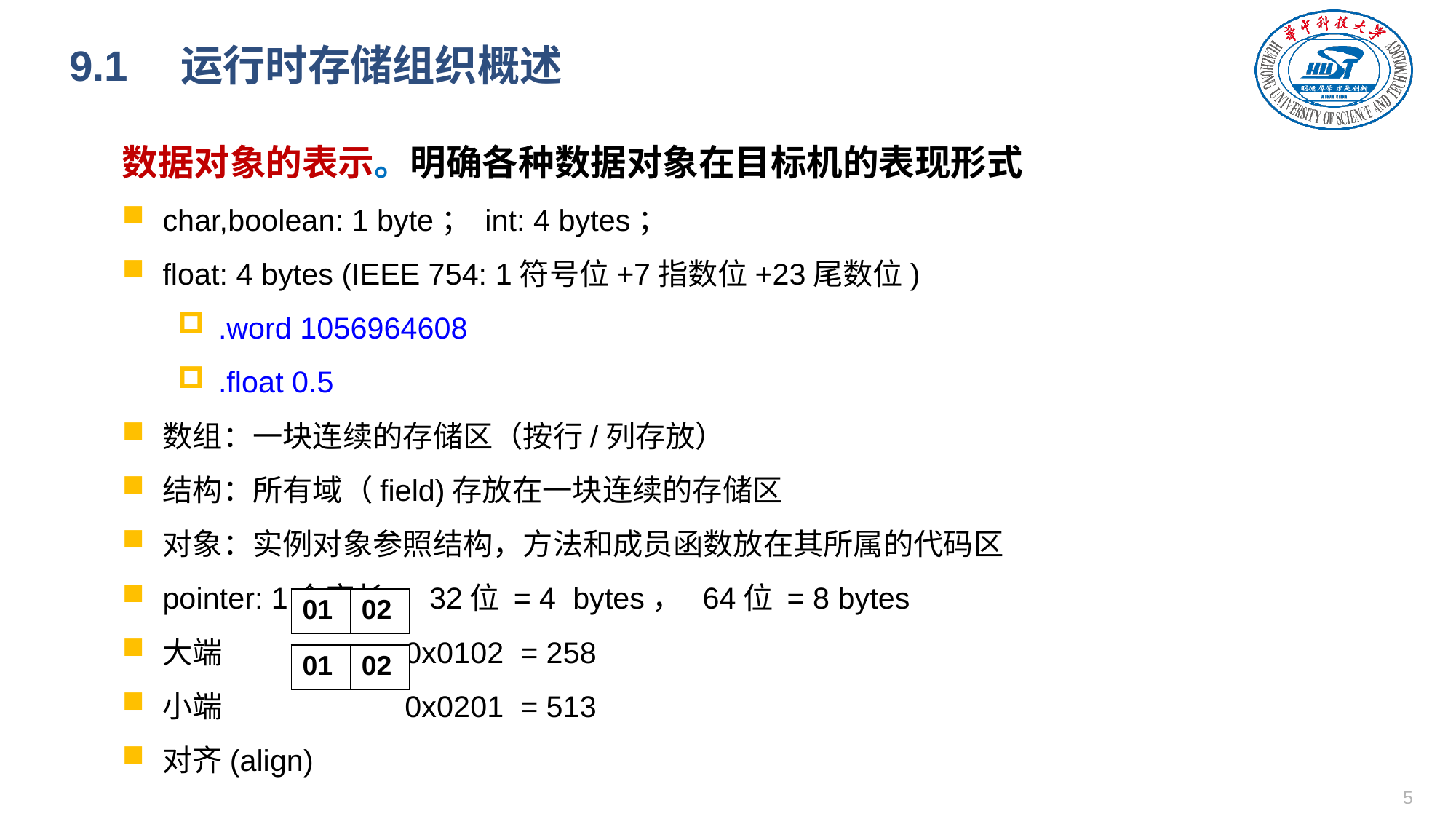

# 9.1　运行时存储组织概述
数据对象的表示。明确各种数据对象在目标机的表现形式
char,boolean: 1 byte； int: 4 bytes；
float: 4 bytes (IEEE 754: 1符号位+7指数位+23尾数位)
.word 1056964608
.float 0.5
数组：一块连续的存储区（按行/列存放）
结构：所有域（field)存放在一块连续的存储区
对象：实例对象参照结构，方法和成员函数放在其所属的代码区
pointer: 1个字长。 32位 = 4  bytes，  64位 = 8 bytes
大端                          0x0102  = 258
小端                          0x0201  = 513
对齐(align)

| 01 | 02 |
| --- | --- |
| 01 | 02 |
| --- | --- |
5